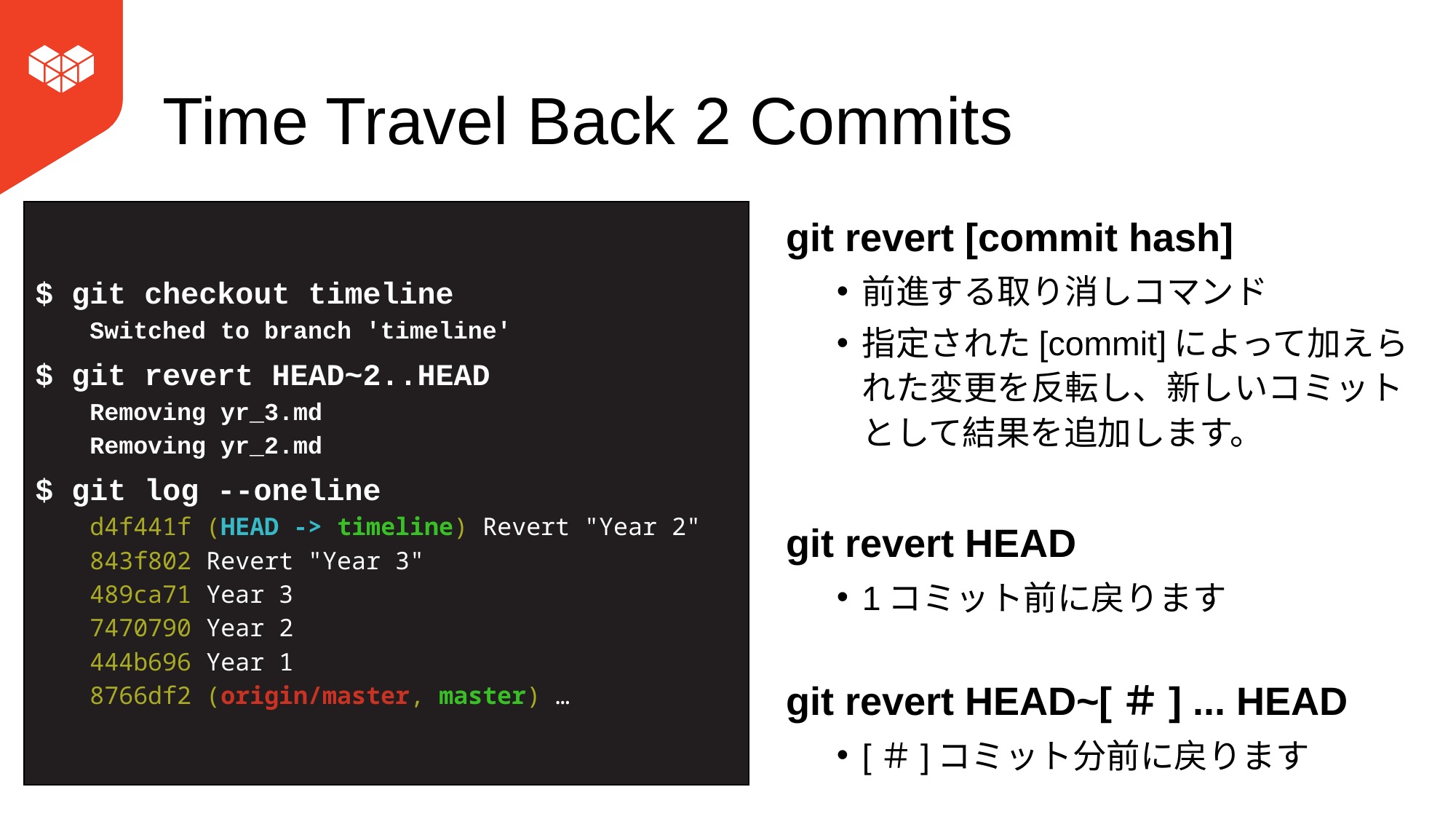

# Time Travel Back 2 Commits
$ git checkout timeline
Switched to branch 'timeline'
$ git revert HEAD~2..HEAD
Removing yr_3.md
Removing yr_2.md
$ git log --oneline
d4f441f (HEAD -> timeline) Revert "Year 2"
843f802 Revert "Year 3"
489ca71 Year 3
7470790 Year 2
444b696 Year 1
8766df2 (origin/master, master) …
git revert [commit hash]
前進する取り消しコマンド
指定された[commit]によって加えられた変更を反転し、新しいコミットとして結果を追加します。

git revert HEAD
1コミット前に戻ります

git revert HEAD~[＃] ... HEAD
[＃]コミット分前に戻ります